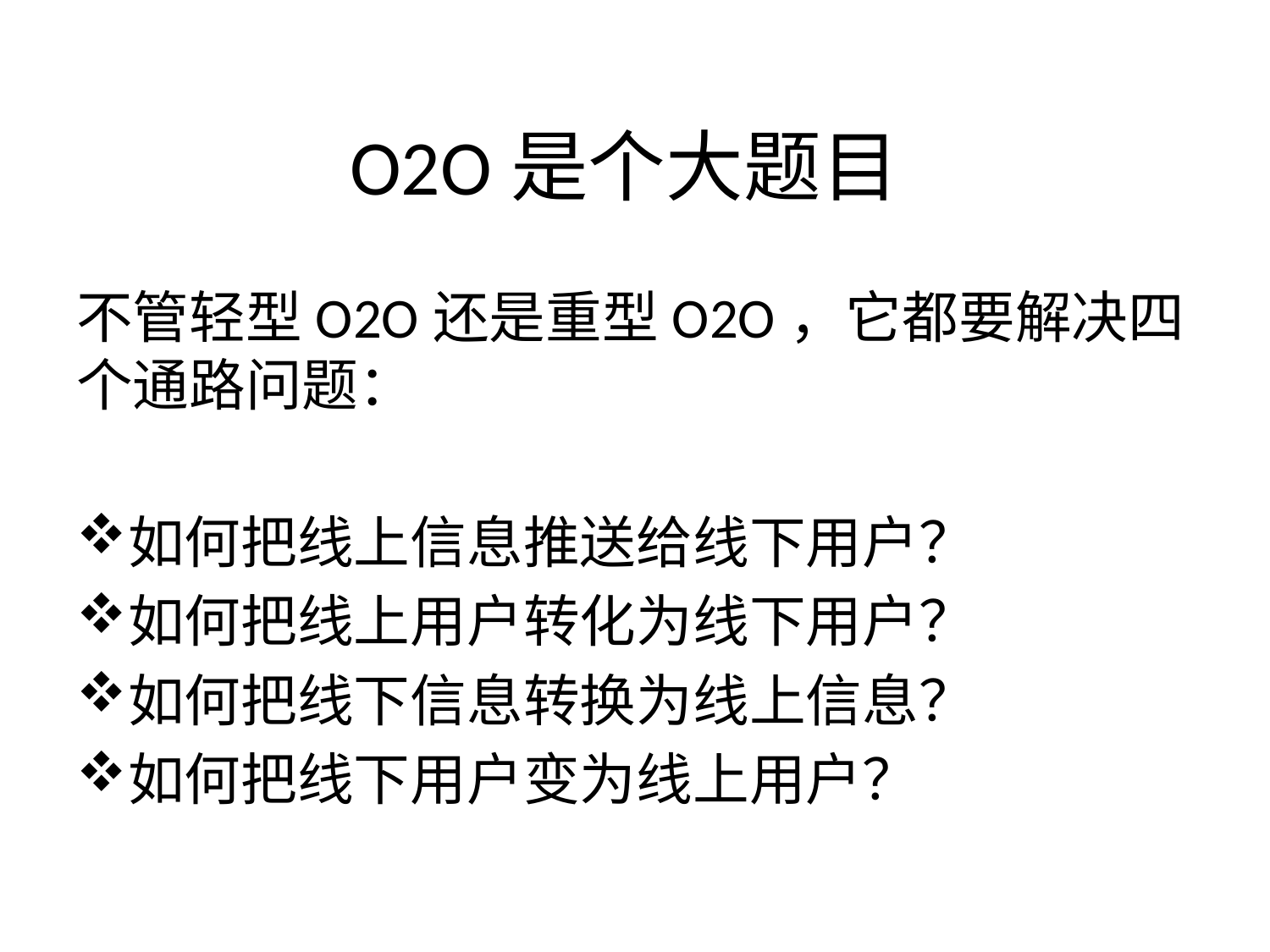

# O2O是个大题目
不管轻型O2O还是重型O2O，它都要解决四个通路问题：

如何把线上信息推送给线下用户？
如何把线上用户转化为线下用户？
如何把线下信息转换为线上信息？
如何把线下用户变为线上用户？